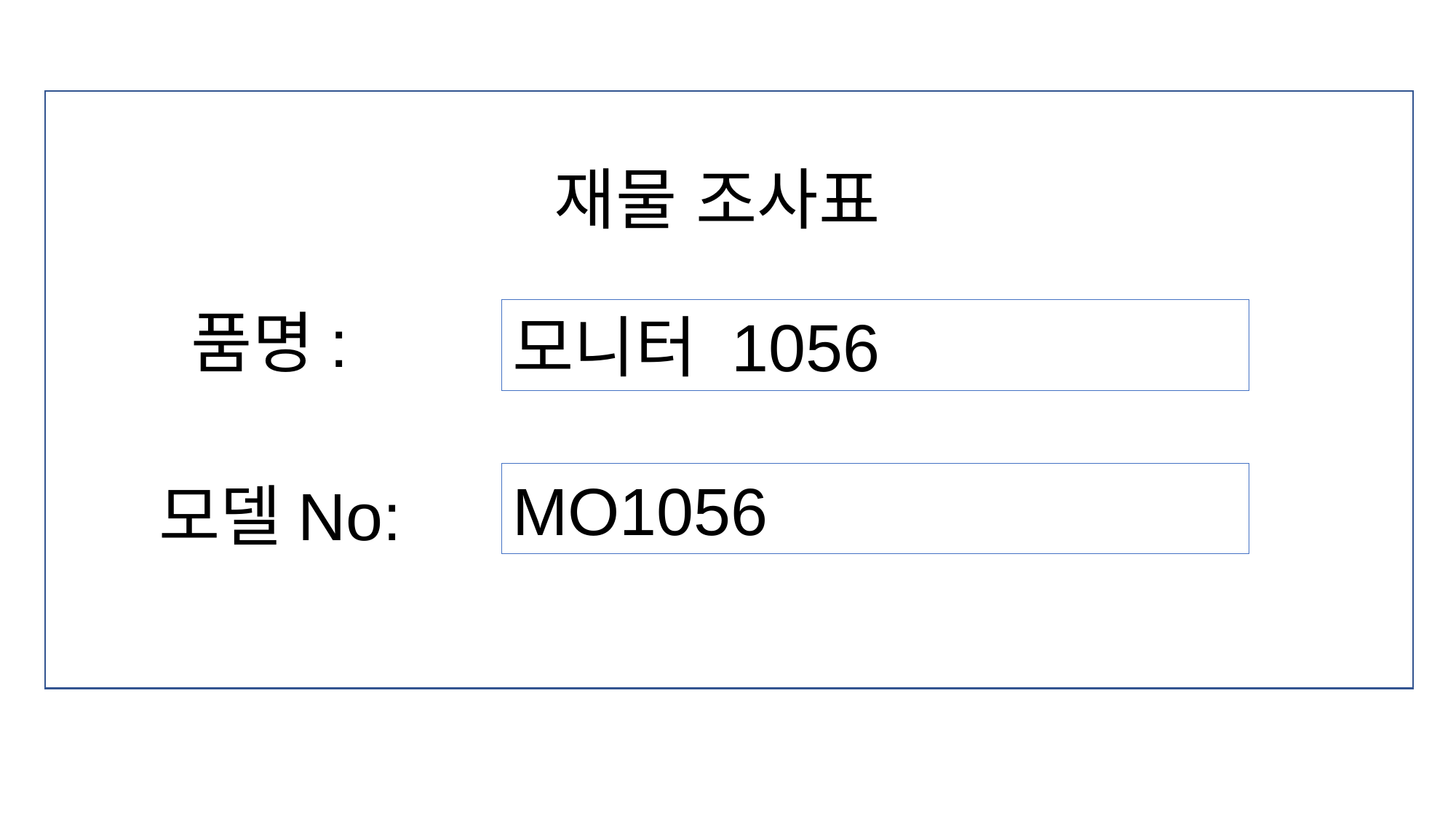

재물 조사표
품명:
모니터 1056
MO1056
모델No: